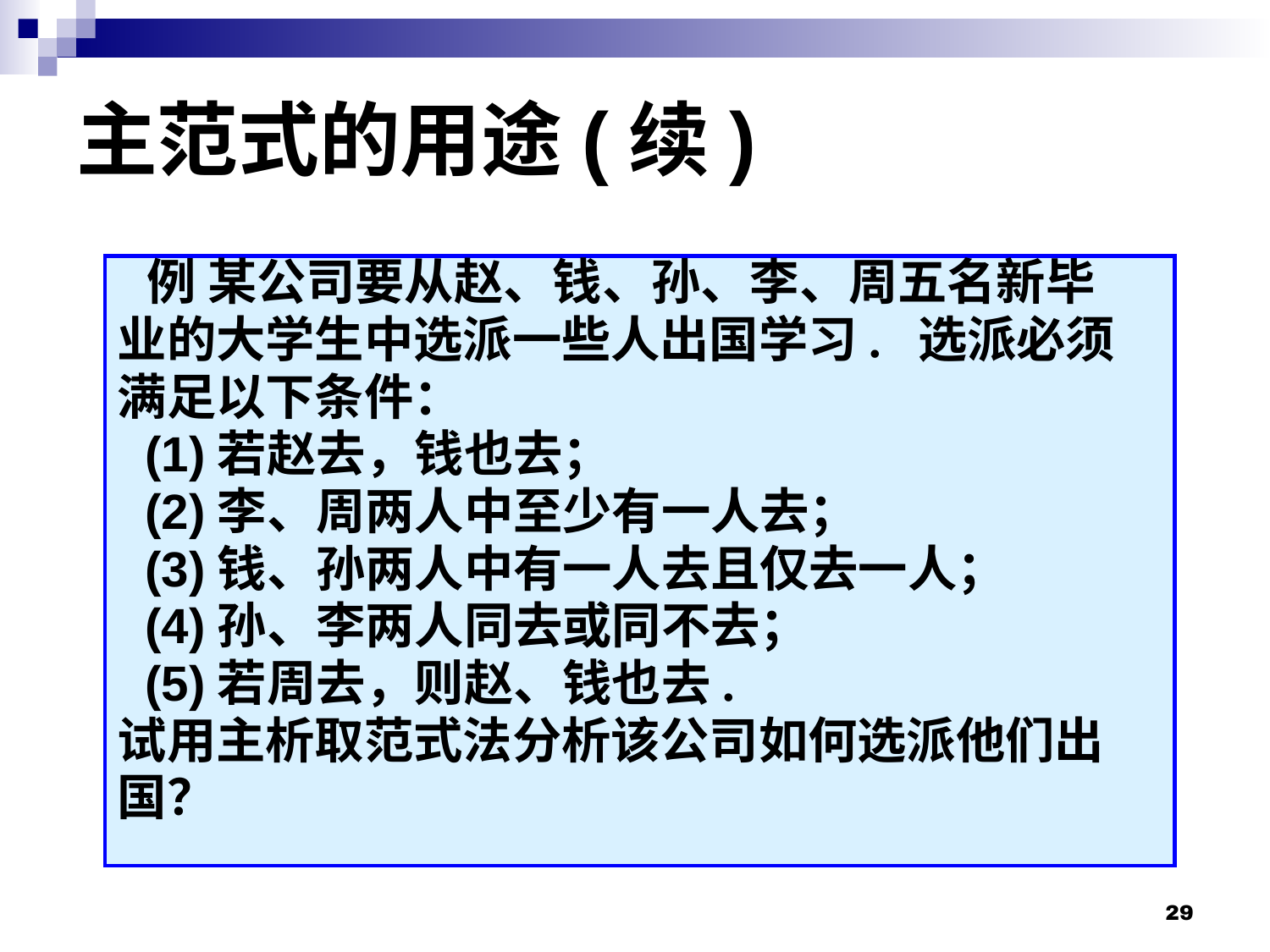

# 主范式的用途(续)
  例 某公司要从赵、钱、孙、李、周五名新毕
业的大学生中选派一些人出国学习.  选派必须
满足以下条件：
  (1)若赵去，钱也去；
  (2)李、周两人中至少有一人去；
  (3)钱、孙两人中有一人去且仅去一人；
  (4)孙、李两人同去或同不去；
  (5)若周去，则赵、钱也去.
试用主析取范式法分析该公司如何选派他们出
国？
29